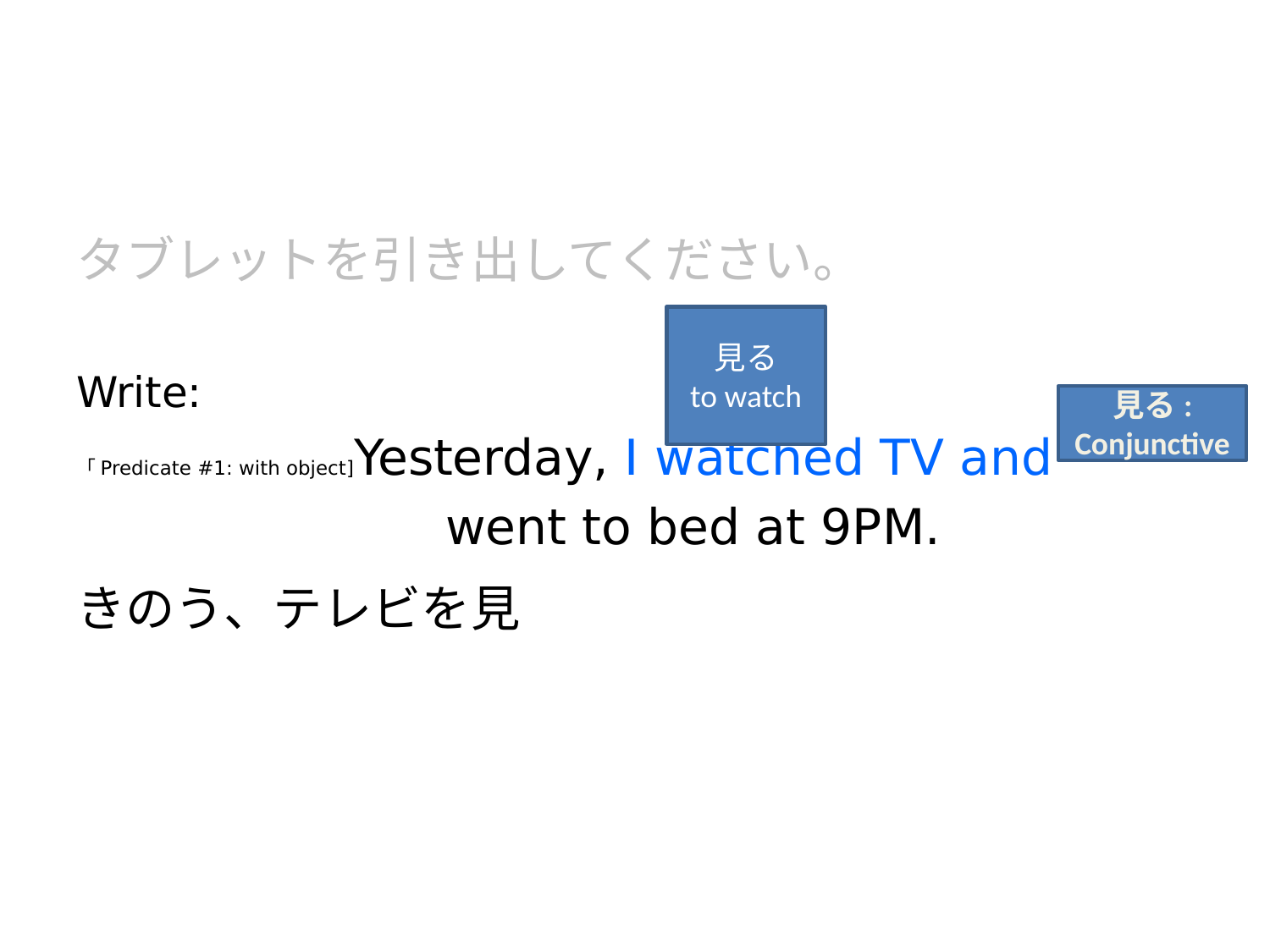

#
タブレットを引き出してください。

Write:
「Predicate #1: with object]Yesterday, I watched TV and
	went to bed at 9PM.

見る
to watch
見る:
Conjunctive
きのう、テレビを見